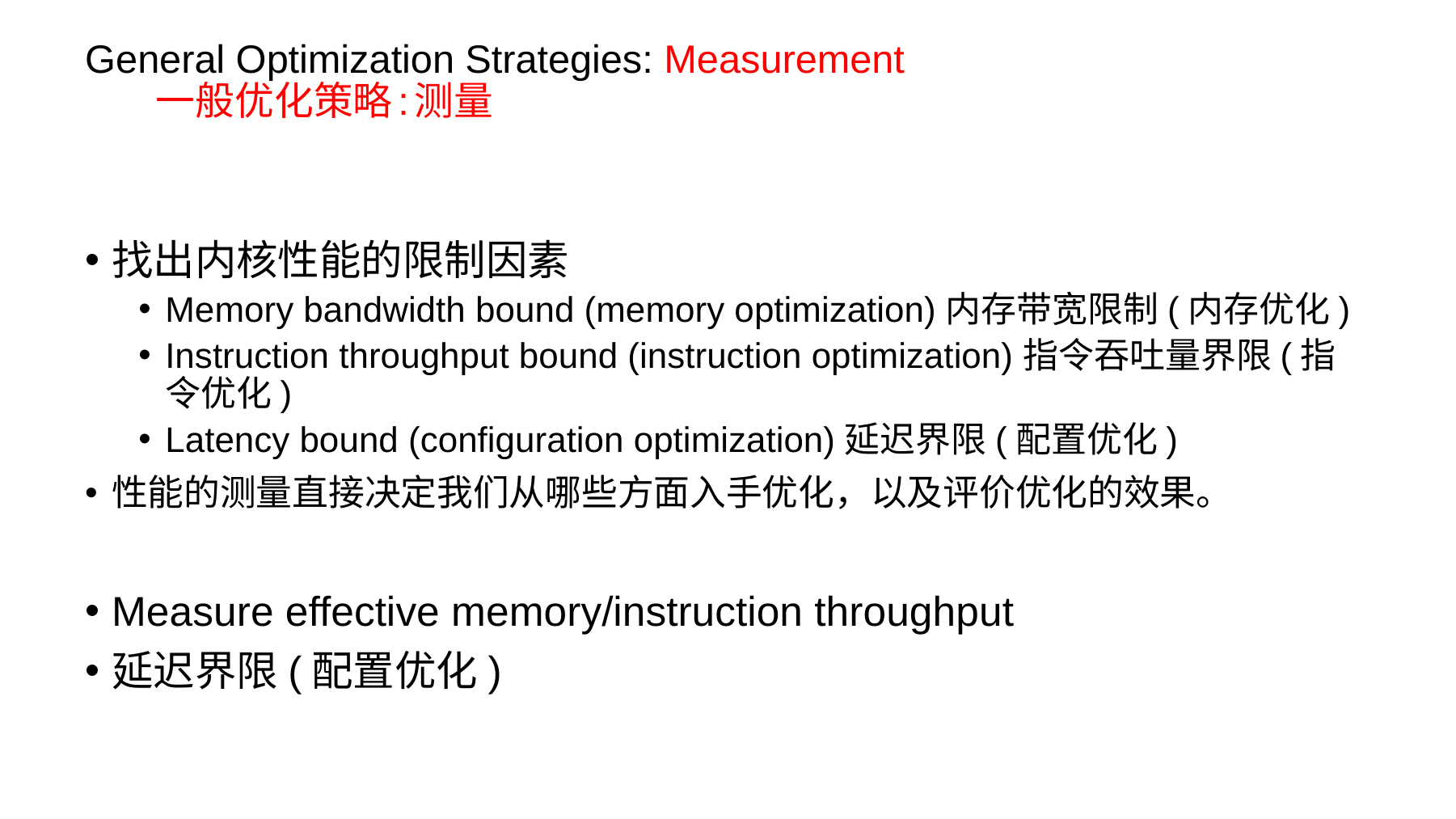

# General Optimization Strategies: Measurement 一般优化策略:测量

找出内核性能的限制因素
Memory bandwidth bound (memory optimization)内存带宽限制(内存优化)
Instruction throughput bound (instruction optimization)指令吞吐量界限(指令优化)
Latency bound (configuration optimization)延迟界限(配置优化)
性能的测量直接决定我们从哪些方面入手优化，以及评价优化的效果。

Measure effective memory/instruction throughput
延迟界限(配置优化)